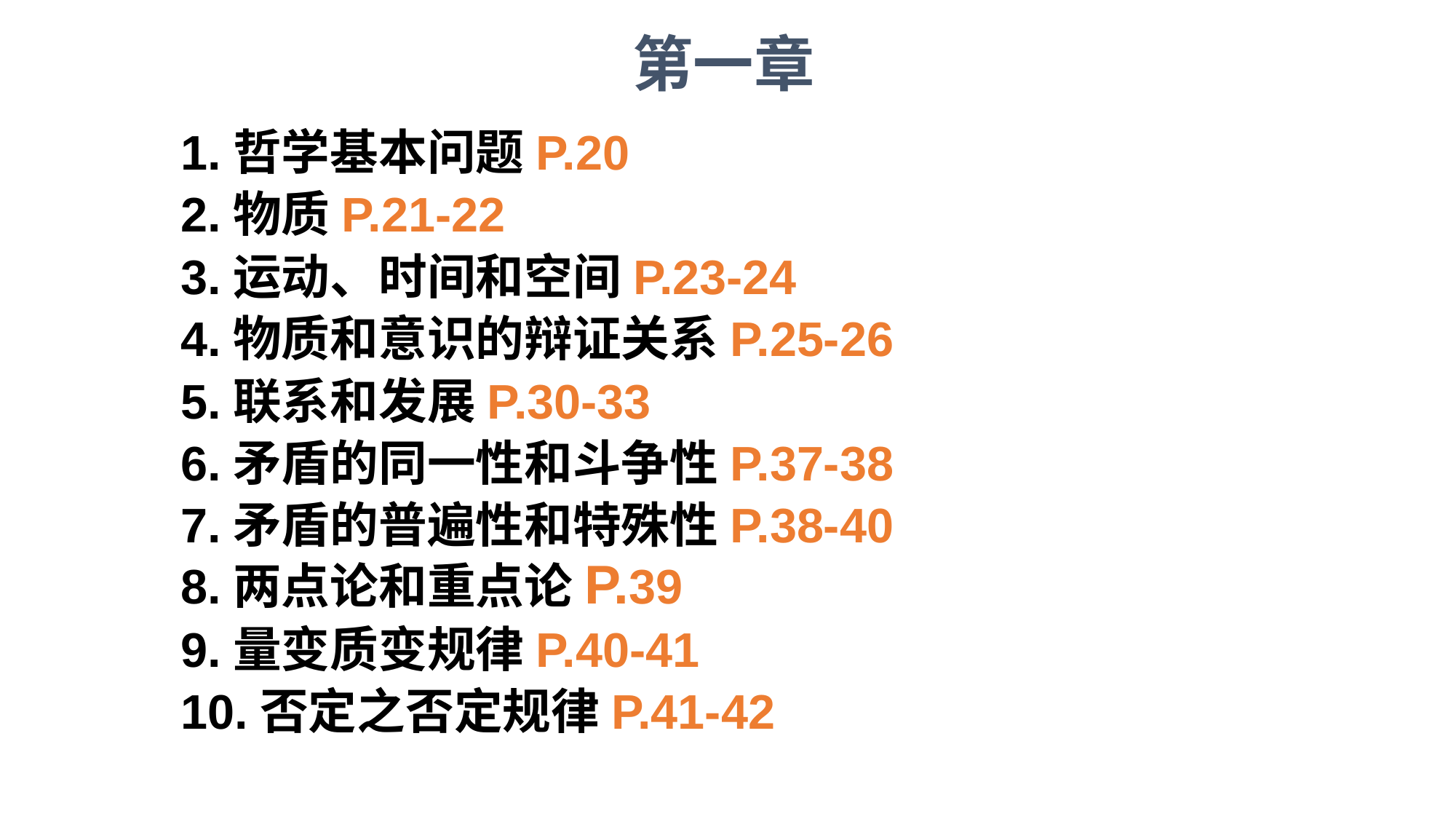

第一章
1.哲学基本问题P.20
2.物质P.21-22
3.运动、时间和空间P.23-24
4.物质和意识的辩证关系P.25-26
5.联系和发展P.30-33
6.矛盾的同一性和斗争性P.37-38
7.矛盾的普遍性和特殊性P.38-40
8.两点论和重点论P.39
9.量变质变规律P.40-41
10.否定之否定规律P.41-42